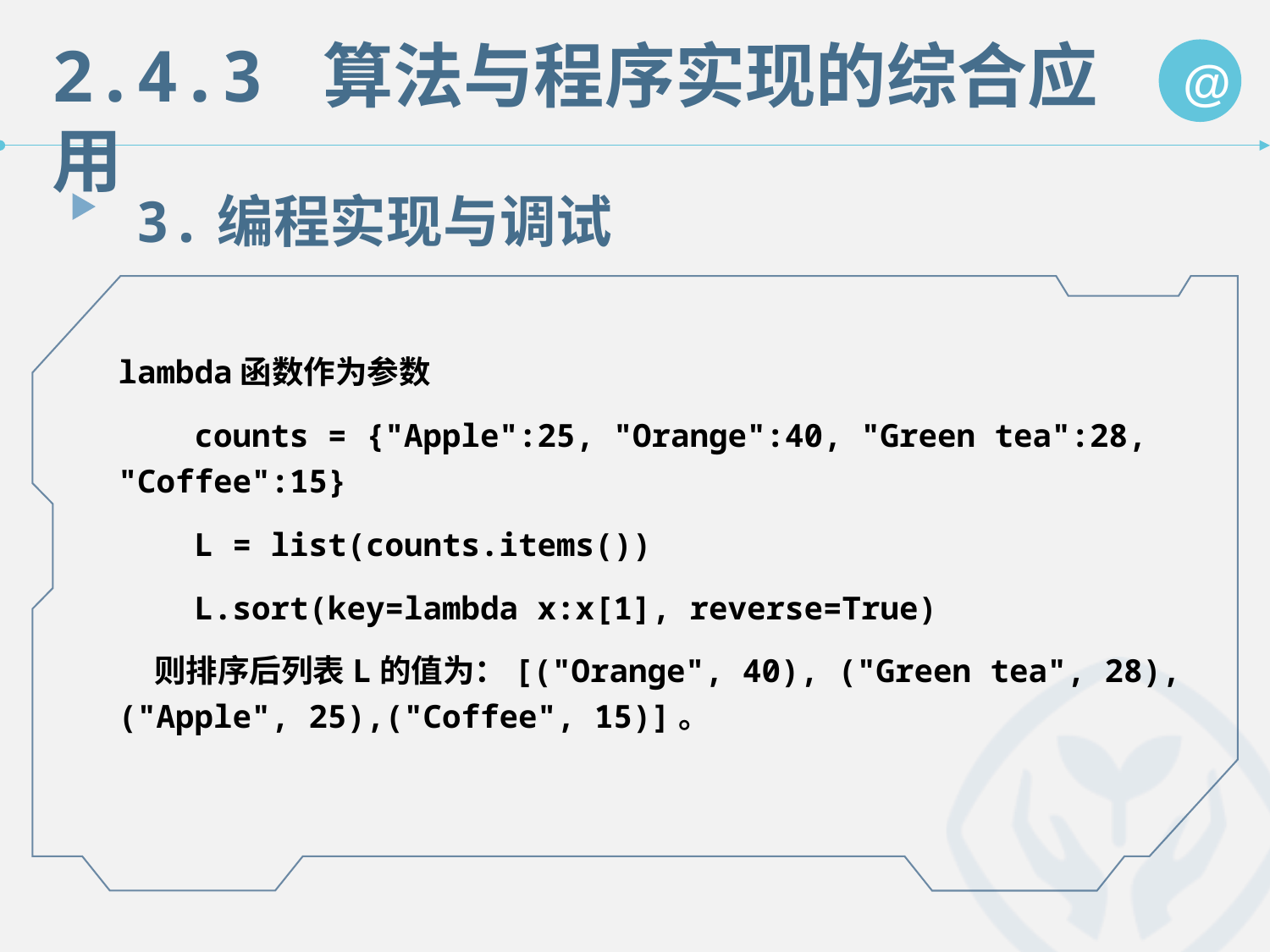

2.4.3 算法与程序实现的综合应用
@
3.编程实现与调试

lambda函数作为参数
    counts = {"Apple":25, "Orange":40, "Green tea":28, "Coffee":15}
    L = list(counts.items())
    L.sort(key=lambda x:x[1], reverse=True)
    则排序后列表L的值为：[("Orange", 40), ("Green tea", 28), ("Apple", 25),("Coffee", 15)]。